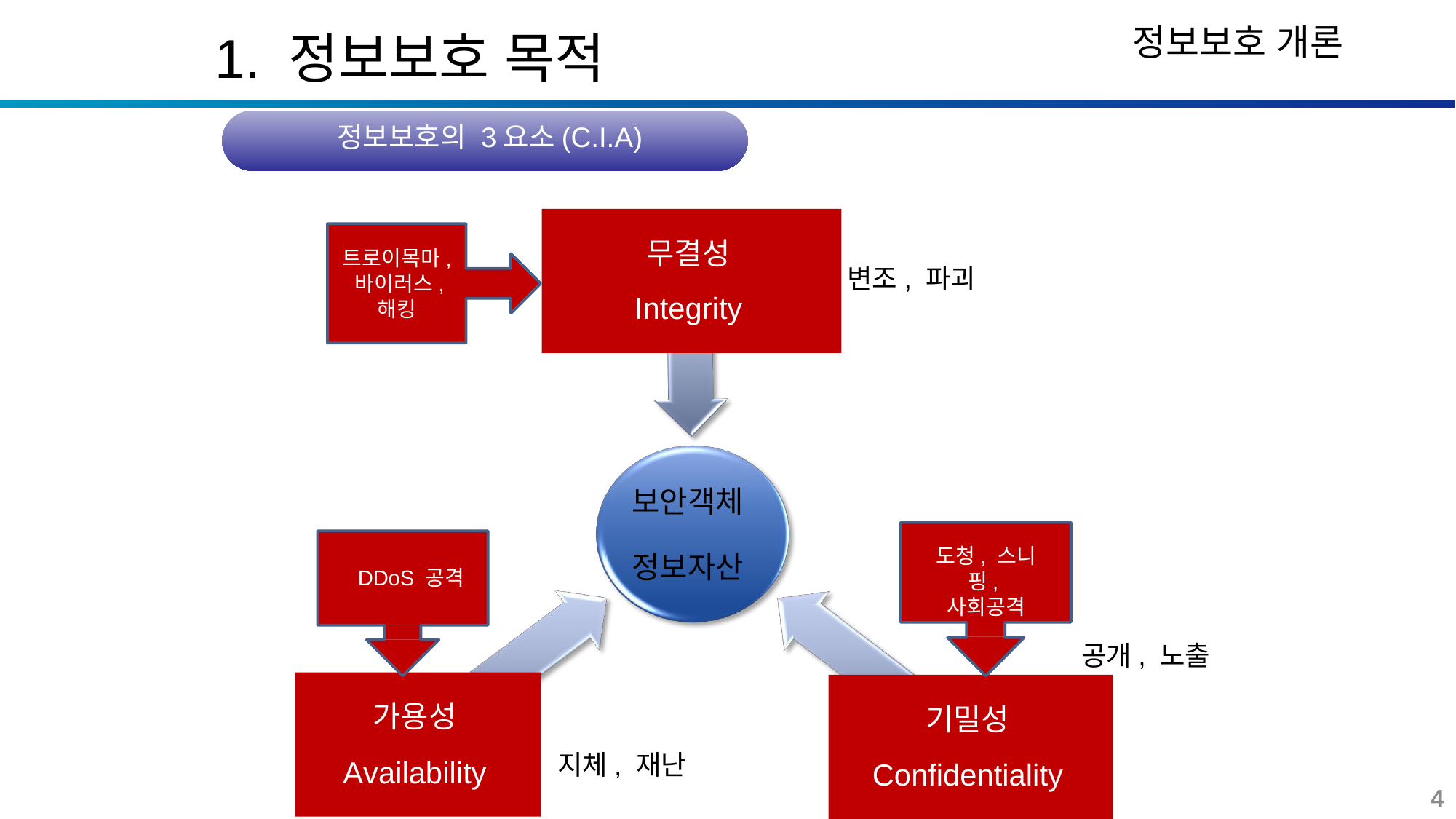

1. 정보보호 목적

정보보호의 3요소(C.I.A)

무결성
Integrity
트로이목마,  바이러스,  해킹
변조, 파괴

보안객체

도청, 스니핑,  사회공격
정보자산
DDoS 공격

공개, 노출

가용성
Availability
기밀성
Confidentiality
지체, 재난
4